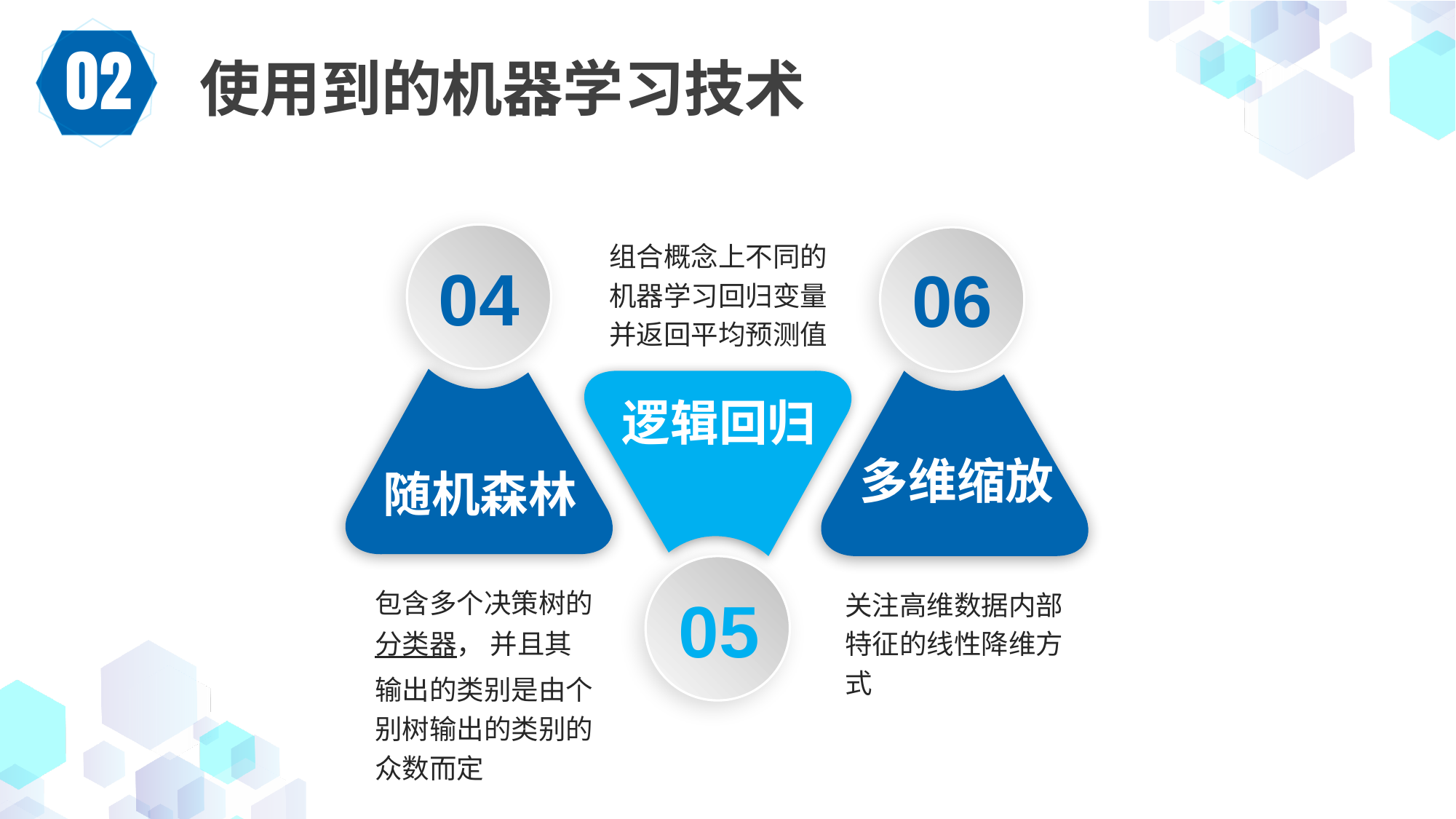

02
使用到的机器学习技术

04
组合概念上不同的机器学习回归变量并返回平均预测值

06

随机森林

逻辑回归

多维缩放

05
包含多个决策树的分类器， 并且其输出的类别是由个别树输出的类别的众数而定
关注高维数据内部特征的线性降维方式